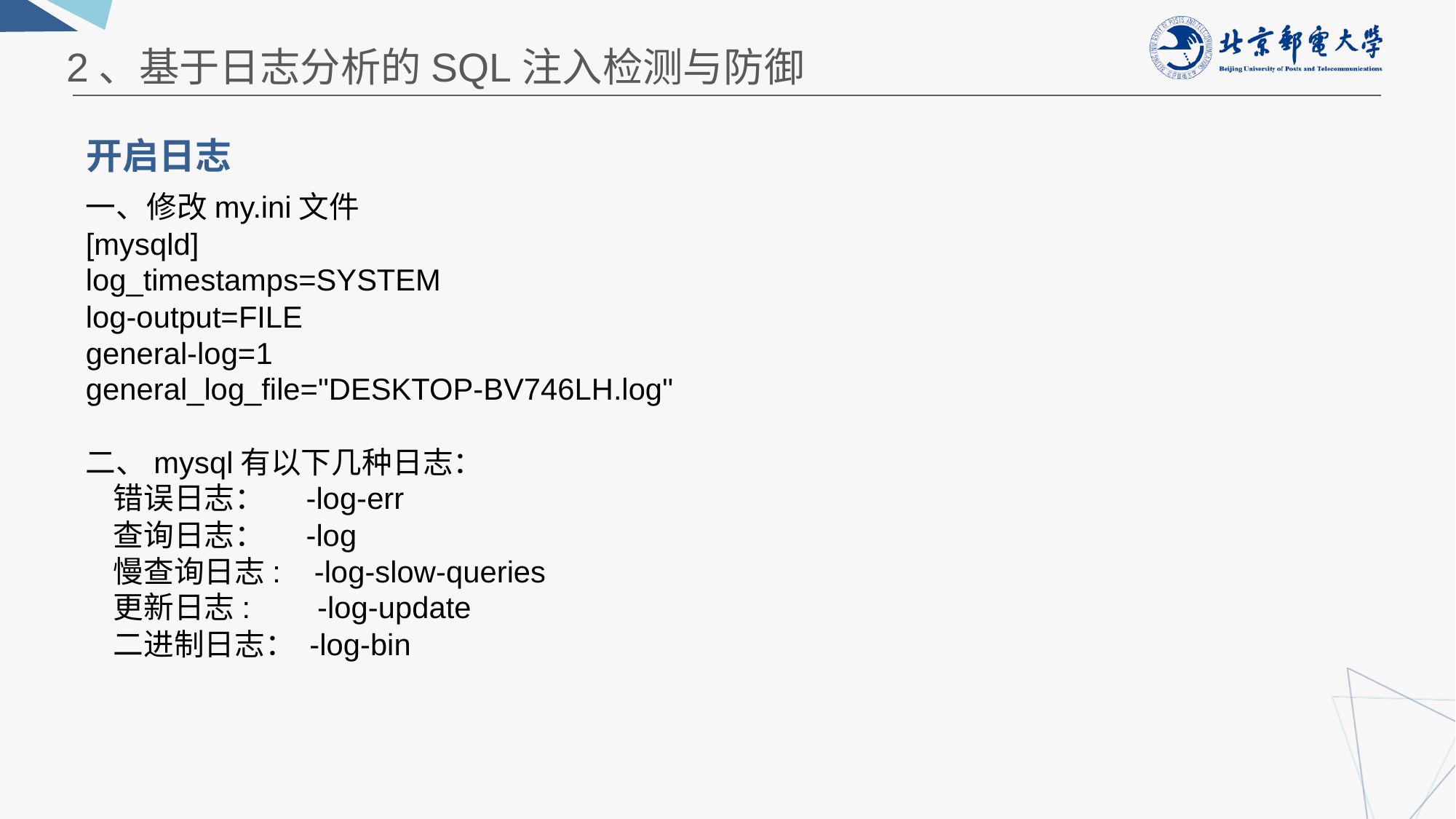

2、基于日志分析的SQL注入检测与防御
开启日志
一、修改my.ini文件
[mysqld]
log_timestamps=SYSTEM
log-output=FILE
general-log=1
general_log_file="DESKTOP-BV746LH.log"

二、mysql有以下几种日志：
   错误日志：     -log-err
   查询日志：     -log
   慢查询日志:    -log-slow-queries
   更新日志:        -log-update
   二进制日志： -log-bin